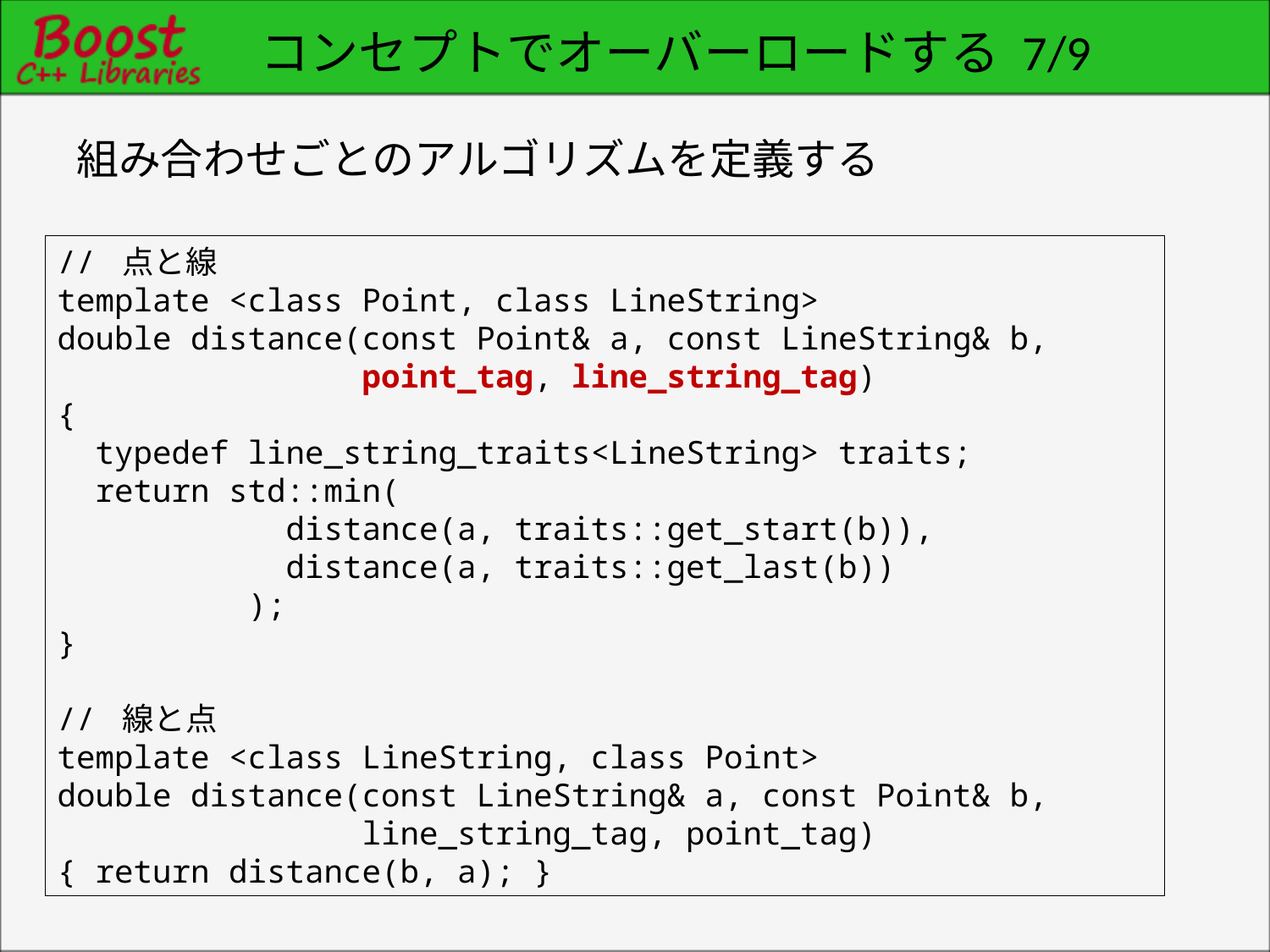

# コンセプトでオーバーロードする 7/9
組み合わせごとのアルゴリズムを定義する
// 点と線
template <class Point, class LineString>
double distance(const Point& a, const LineString& b,
                point_tag, line_string_tag)
{
  typedef line_string_traits<LineString> traits;
  return std::min(
            distance(a, traits::get_start(b)),
            distance(a, traits::get_last(b))
          );
}

// 線と点
template <class LineString, class Point>
double distance(const LineString& a, const Point& b,
                line_string_tag, point_tag)
{ return distance(b, a); }